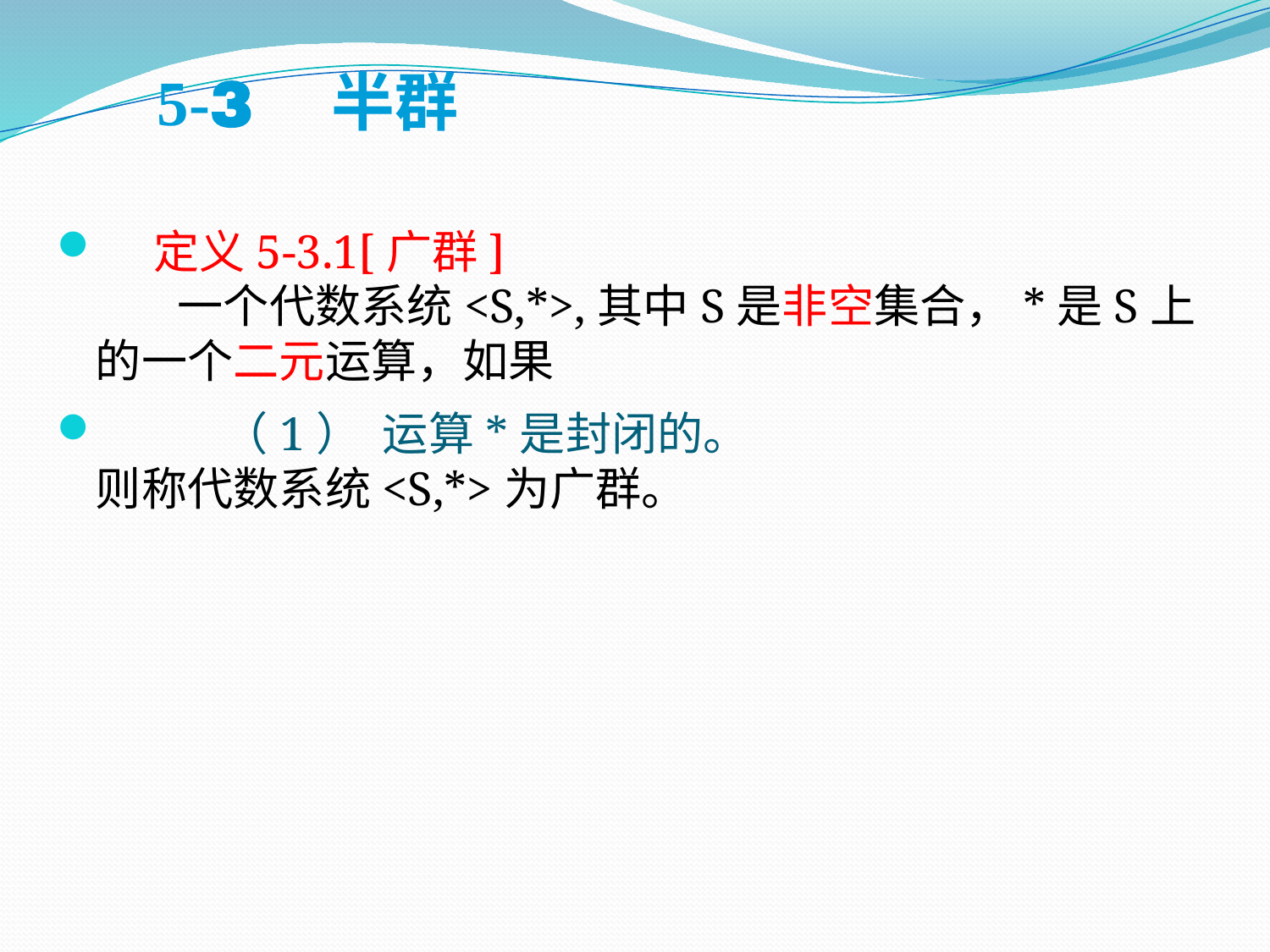

5-3　半群
    定义5-3.1[广群]
      一个代数系统<S,*>,其中S是非空集合，*是S上的一个二元运算，如果
	（1）  运算*是封闭的。
则称代数系统<S,*>为广群。